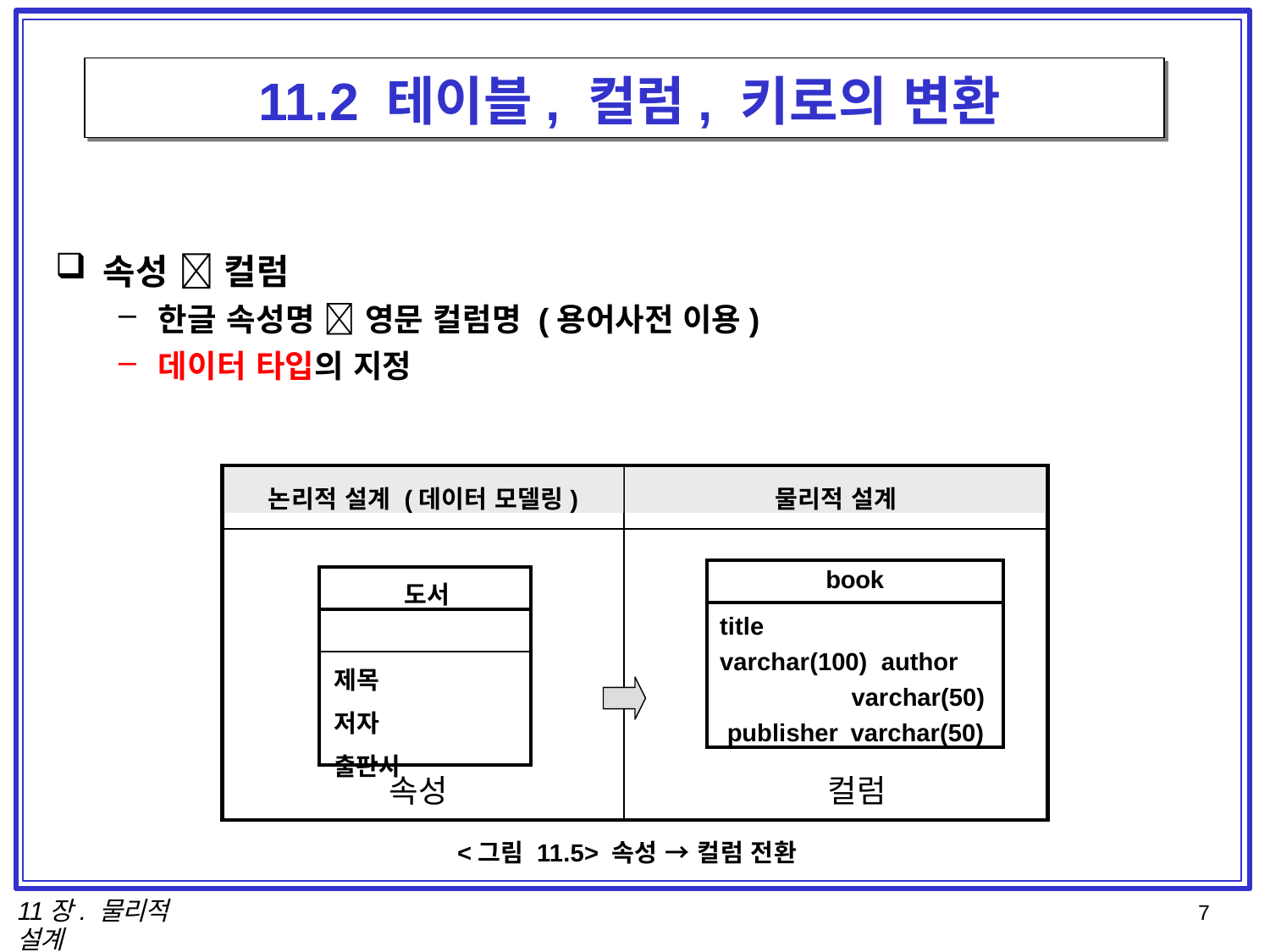

# 11.2 테이블, 컬럼, 키로의 변환
속성 → 컬럼
한글 속성명 → 영문 컬럼명 (용어사전 이용)
데이터 타입의 지정

논리적 설계 (데이터 모델링)
물리적 설계
| book |
| --- |
| title varchar(100) author varchar(50) publisher varchar(50) |
|  |
| --- |
|  |
|  |
| 도서 |
| --- |
|  |
| 제목 저자 출판사 |

속성
컬럼
<그림 11.5> 속성 → 컬럼 전환
11장. 물리적 설계
7